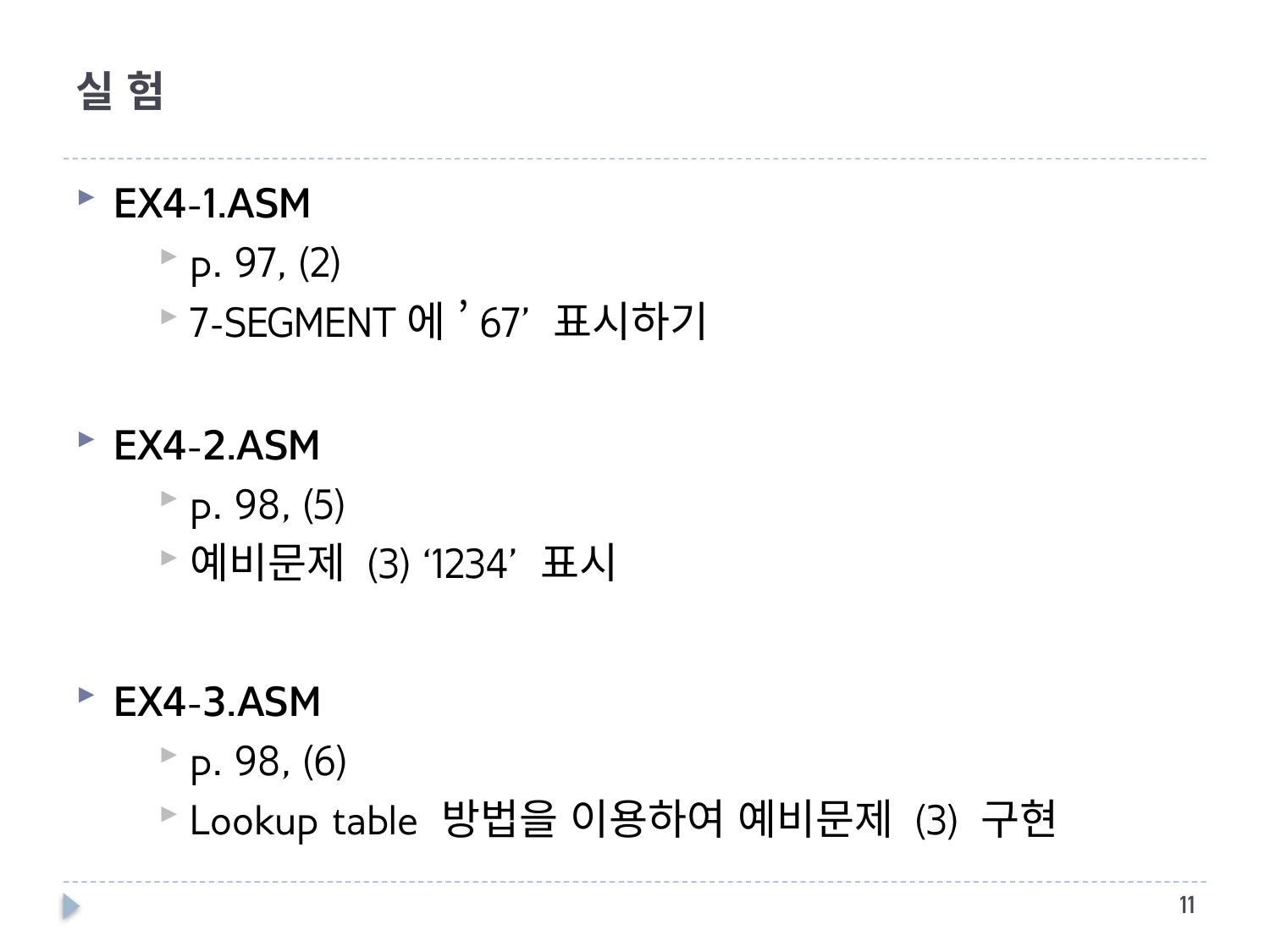

# 실 험
EX4-1.ASM
p. 97, (2)
7-SEGMENT에 ’67’ 표시하기

EX4-2.ASM
p. 98, (5)
예비문제 (3) ‘1234’ 표시

EX4-3.ASM
p. 98, (6)
Lookup table 방법을 이용하여 예비문제 (3) 구현

11